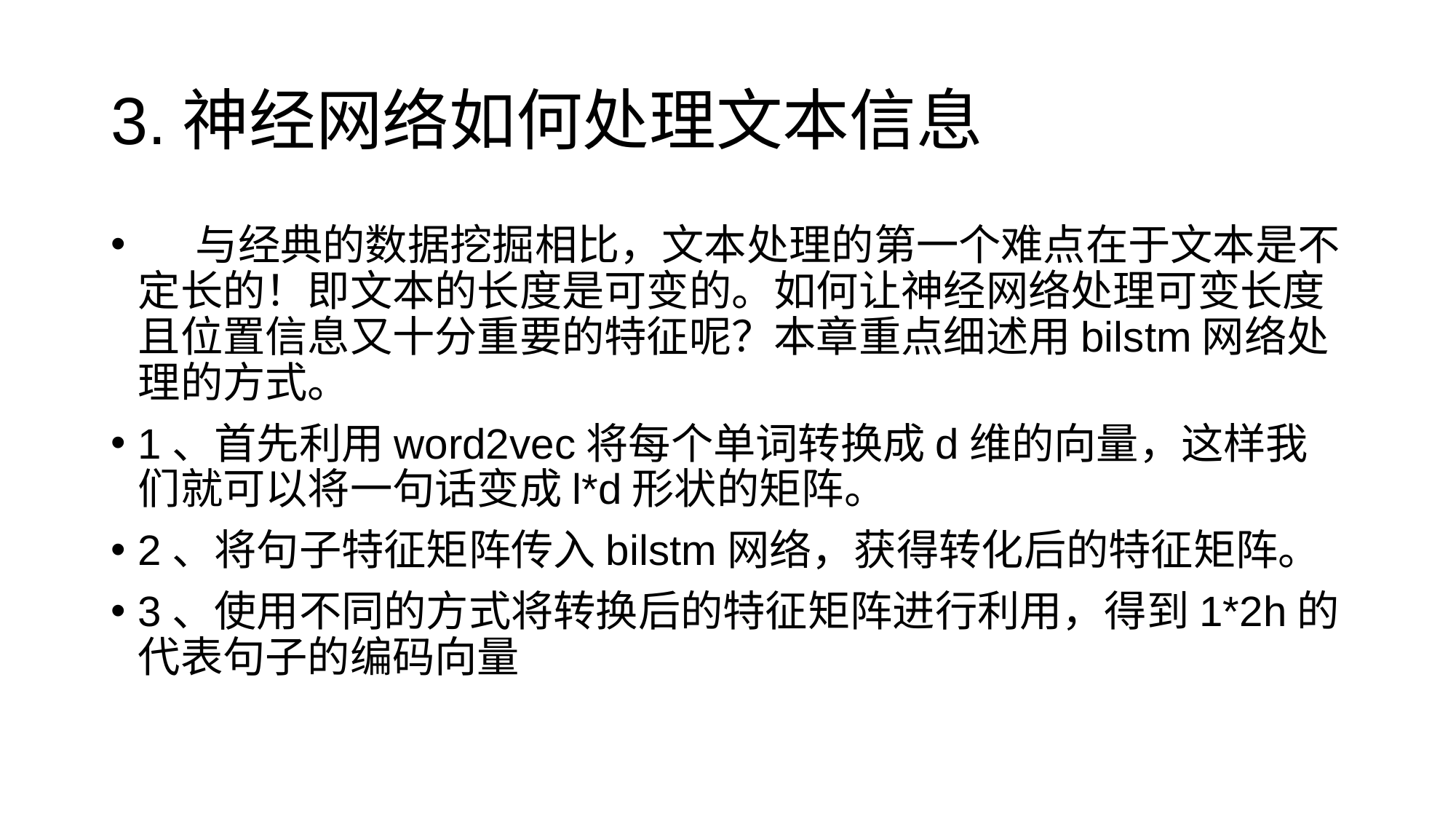

# 3.神经网络如何处理文本信息
     与经典的数据挖掘相比，文本处理的第一个难点在于文本是不定长的！即文本的长度是可变的。如何让神经网络处理可变长度且位置信息又十分重要的特征呢？本章重点细述用bilstm网络处理的方式。
1、首先利用word2vec将每个单词转换成d维的向量，这样我们就可以将一句话变成l*d形状的矩阵。
2、将句子特征矩阵传入bilstm网络，获得转化后的特征矩阵。
3、使用不同的方式将转换后的特征矩阵进行利用，得到1*2h的代表句子的编码向量